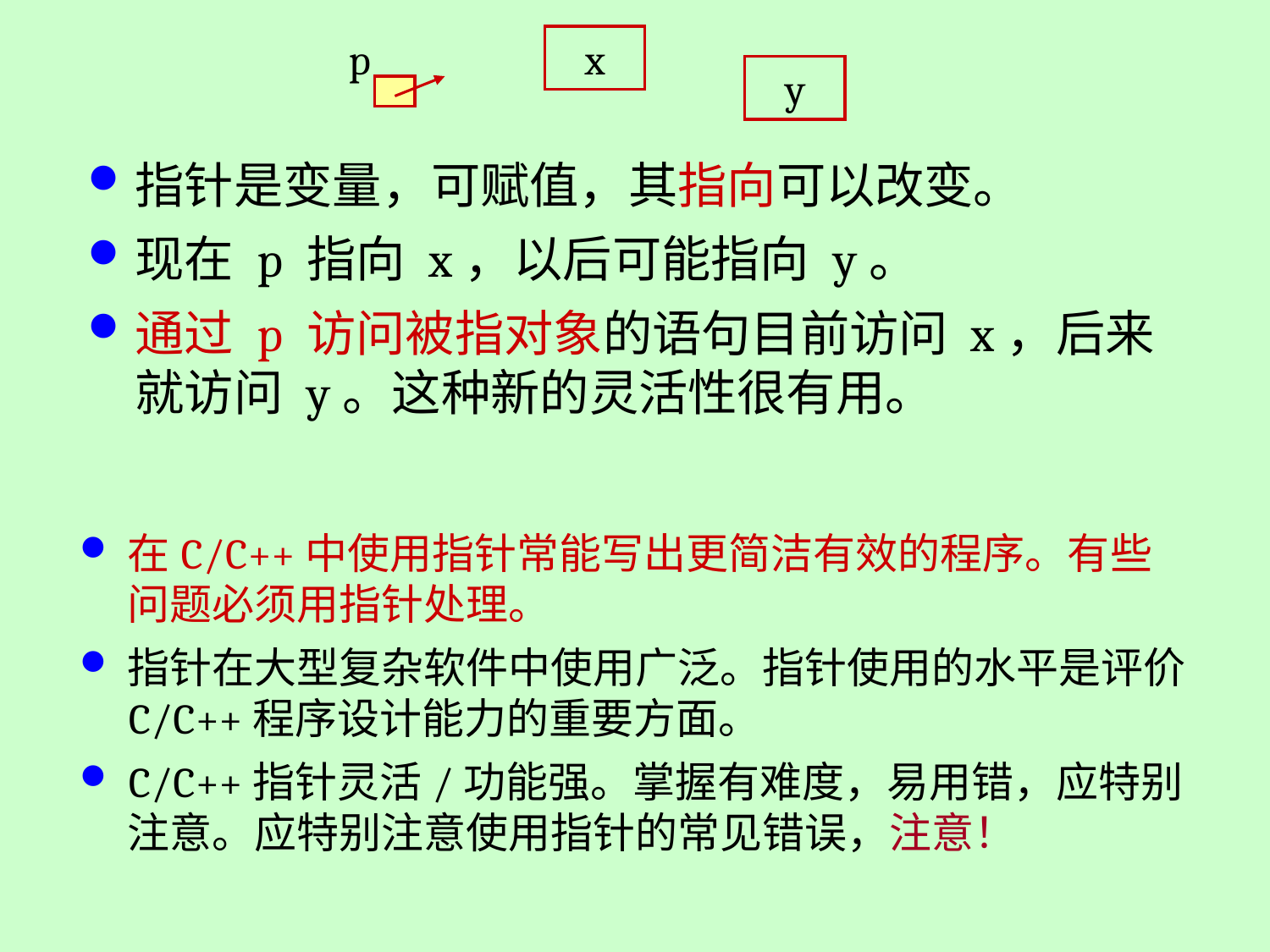

p
x
y

指针是变量，可赋值，其指向可以改变。
现在 p 指向 x，以后可能指向 y。
通过 p 访问被指对象的语句目前访问 x，后来就访问 y。这种新的灵活性很有用。
在C/C++中使用指针常能写出更简洁有效的程序。有些问题必须用指针处理。
指针在大型复杂软件中使用广泛。指针使用的水平是评价C/C++程序设计能力的重要方面。
C/C++指针灵活/功能强。掌握有难度，易用错，应特别注意。应特别注意使用指针的常见错误，注意！
12